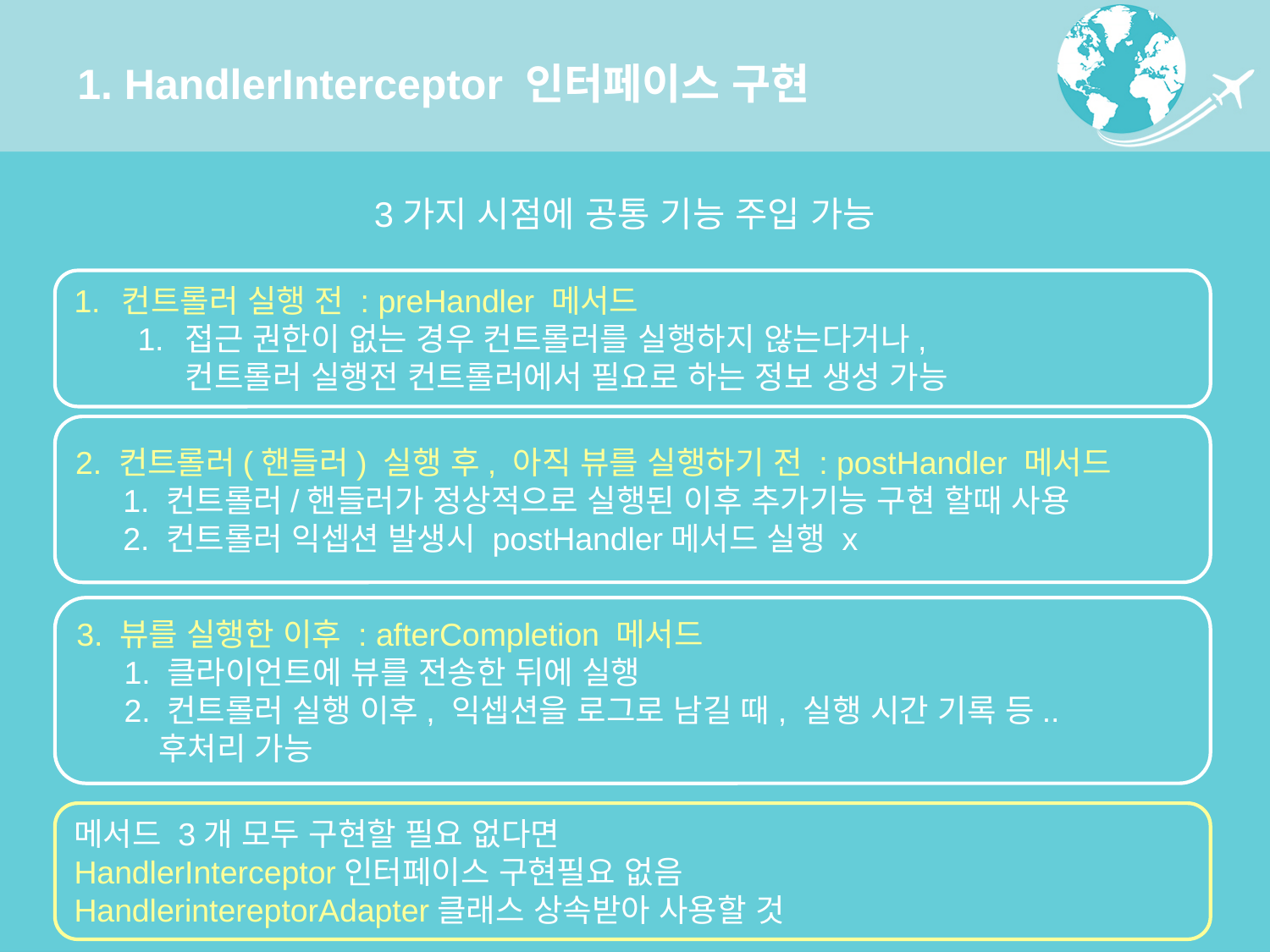

# 1. HandlerInterceptor 인터페이스 구현
3가지 시점에 공통 기능 주입 가능
컨트롤러 실행 전 : preHandler 메서드
접근 권한이 없는 경우 컨트롤러를 실행하지 않는다거나,
	컨트롤러 실행전 컨트롤러에서 필요로 하는 정보 생성 가능
2. 컨트롤러(핸들러) 실행 후, 아직 뷰를 실행하기 전 : postHandler 메서드
	1. 컨트롤러/핸들러가 정상적으로 실행된 이후 추가기능 구현 할때 사용
	2. 컨트롤러 익셉션 발생시 postHandler메서드 실행 x
3. 뷰를 실행한 이후 : afterCompletion 메서드
	1. 클라이언트에 뷰를 전송한 뒤에 실행
	2. 컨트롤러 실행 이후, 익셉션을 로그로 남길 때, 실행 시간 기록 등..
	   후처리 가능
메서드 3개 모두 구현할 필요 없다면
HandlerInterceptor인터페이스 구현필요 없음
HandlerintereptorAdapter클래스 상속받아 사용할 것